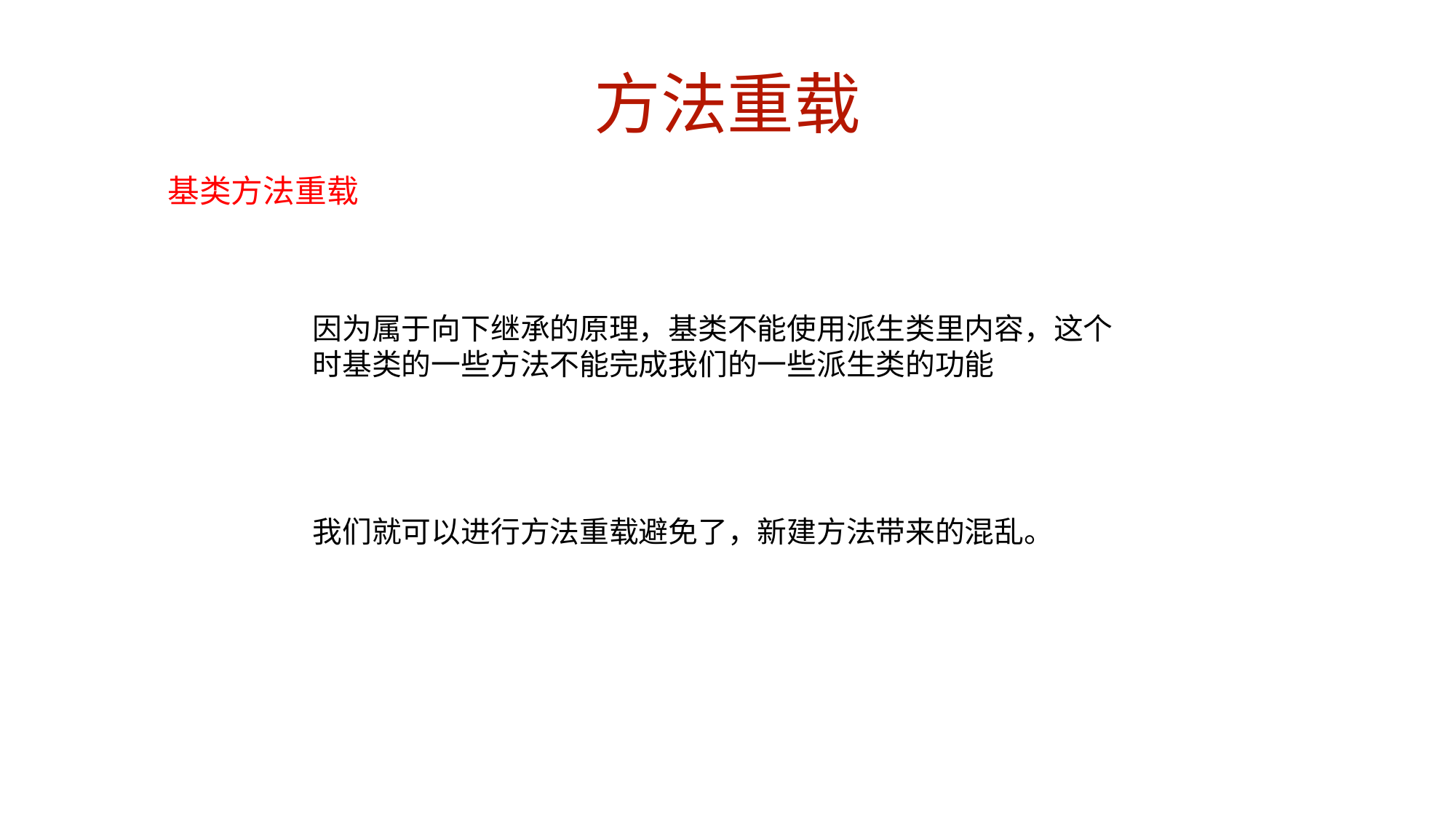

# 方法重载
基类方法重载
因为属于向下继承的原理，基类不能使用派生类里内容，这个时基类的一些方法不能完成我们的一些派生类的功能
我们就可以进行方法重载避免了，新建方法带来的混乱。